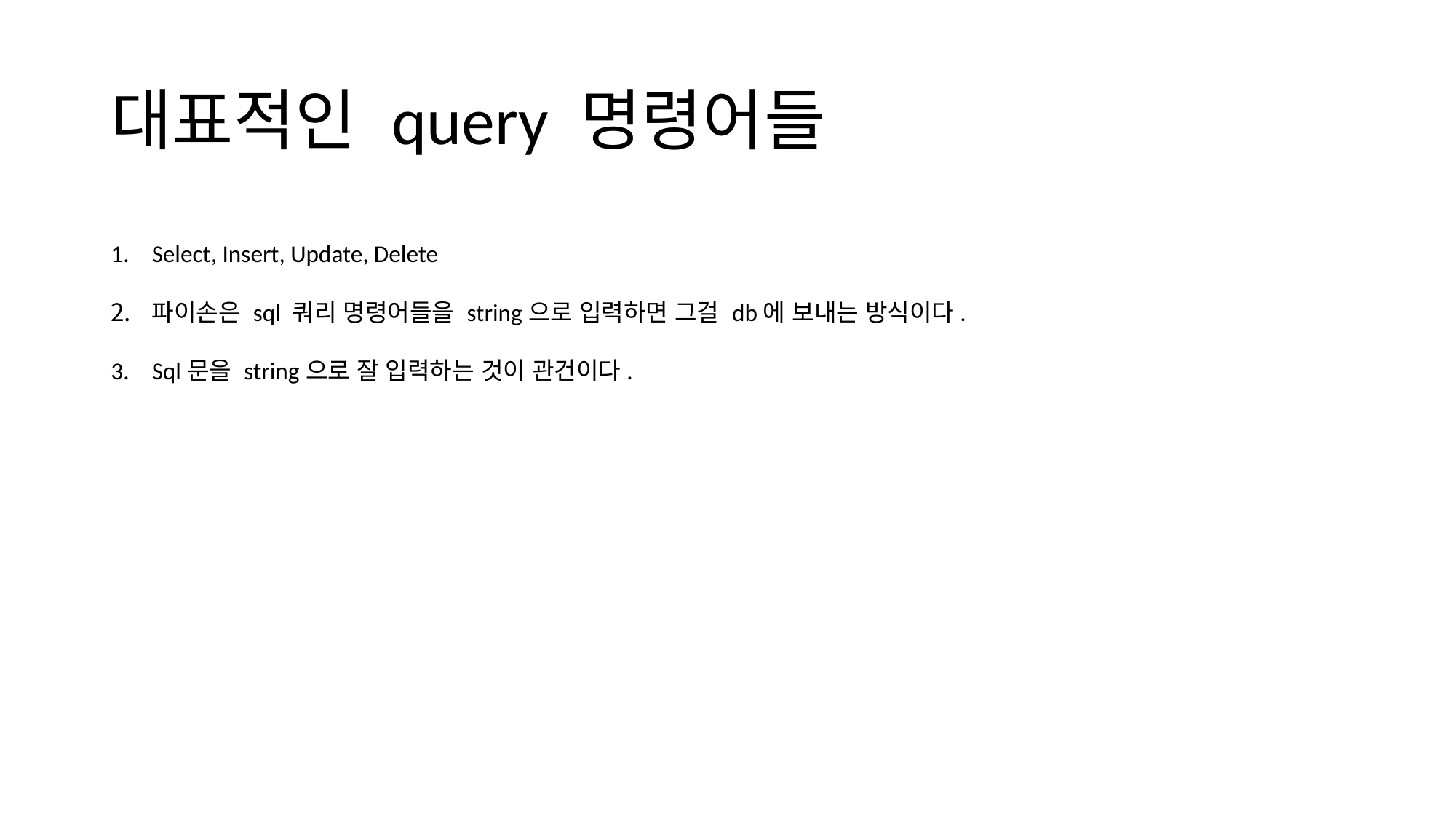

# 대표적인 query 명령어들
Select, Insert, Update, Delete
파이손은 sql 쿼리 명령어들을 string으로 입력하면 그걸 db에 보내는 방식이다.
Sql문을 string으로 잘 입력하는 것이 관건이다.